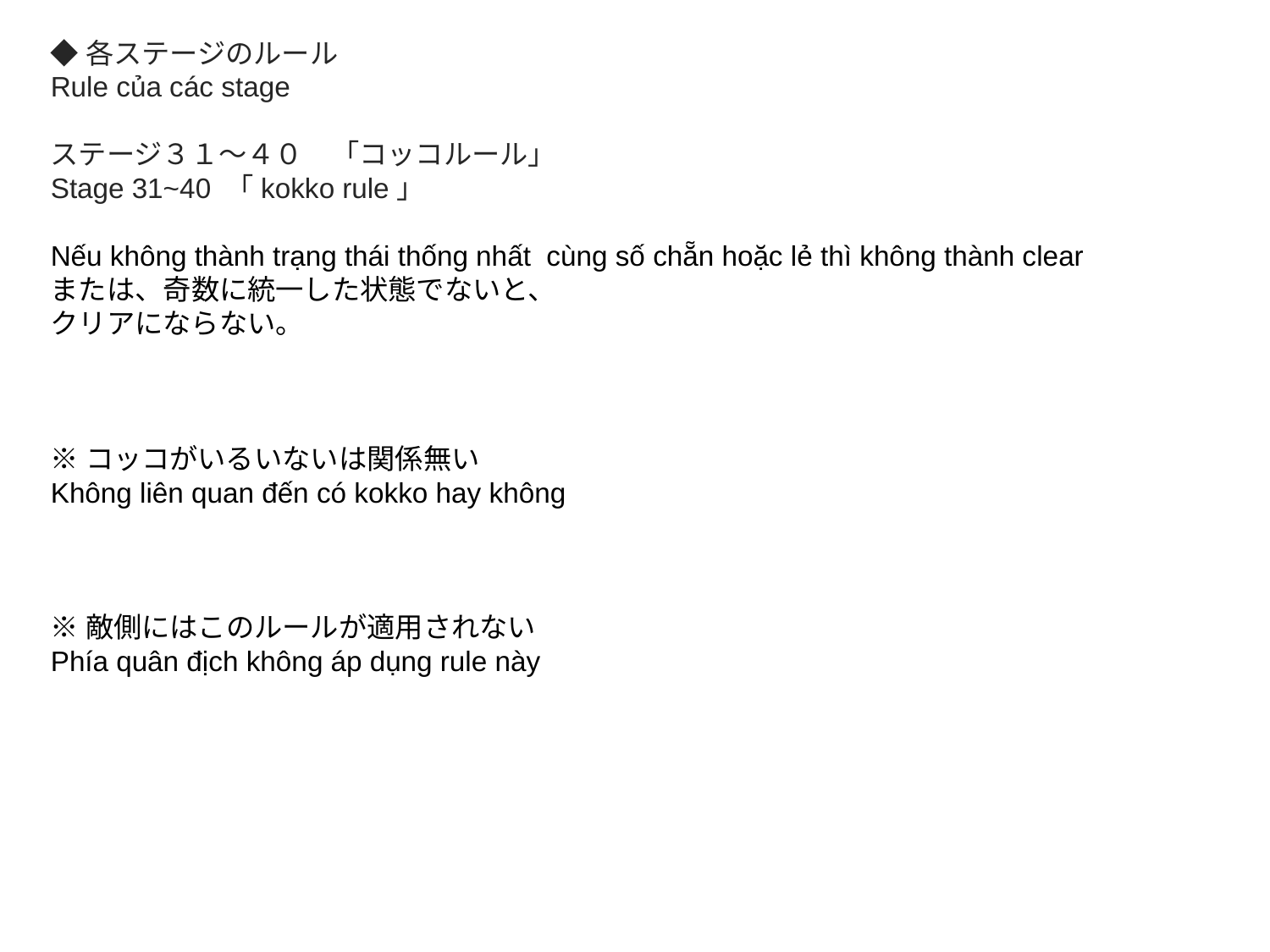

◆各ステージのルール
Rule của các stage

ステージ３１〜４０　「コッコルール」
Stage 31~40 「kokko rule」

Nếu không thành trạng thái thống nhất  cùng số chẵn hoặc lẻ thì không thành clear
または、奇数に統一した状態でないと、
クリアにならない。

※コッコがいるいないは関係無い
Không liên quan đến có kokko hay không

※敵側にはこのルールが適用されない
Phía quân địch không áp dụng rule này